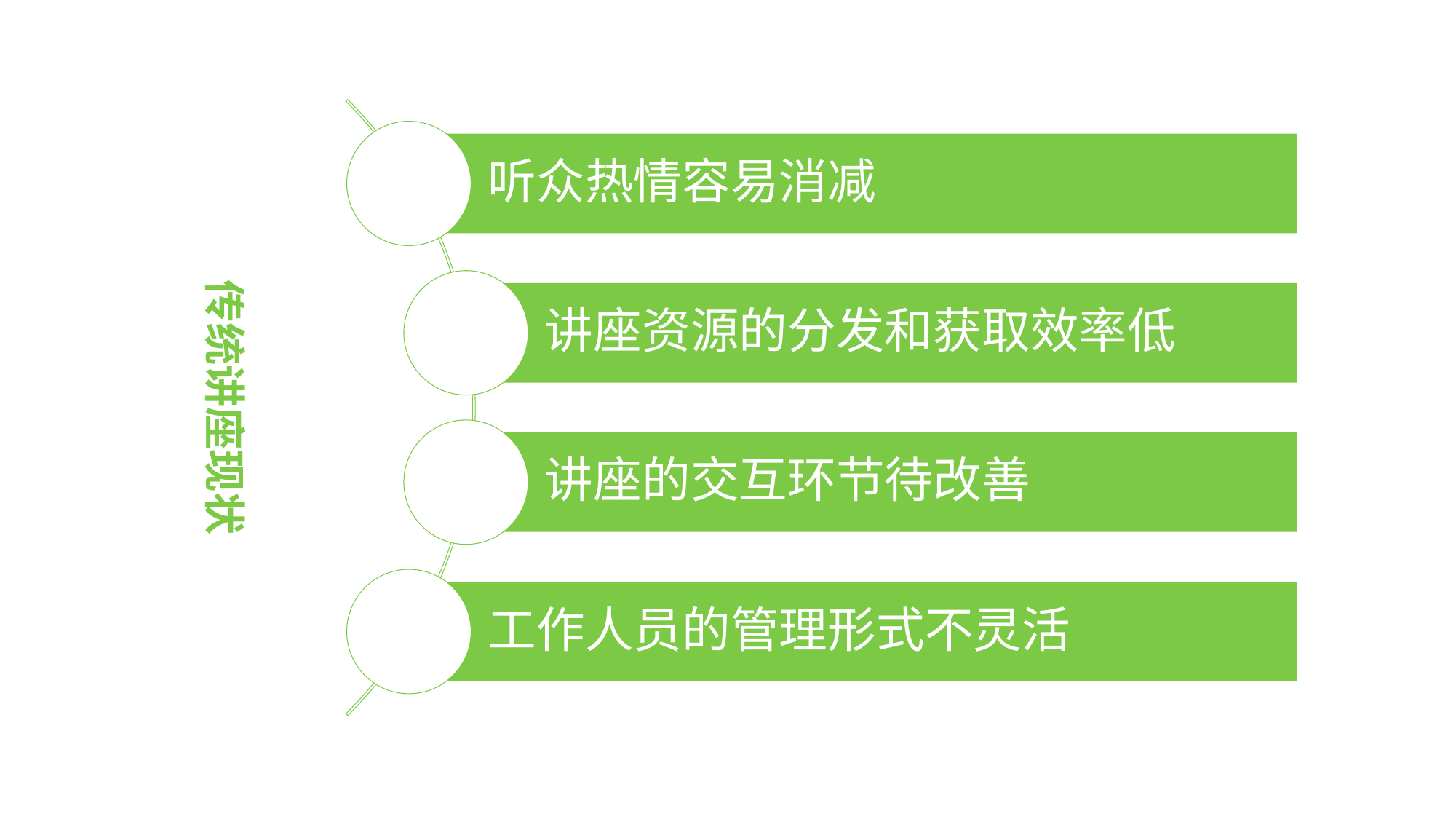

听众热情容易消减
讲座资源的分发和获取效率低
讲座的交互环节待改善
工作人员的管理形式不灵活
传统讲座现状